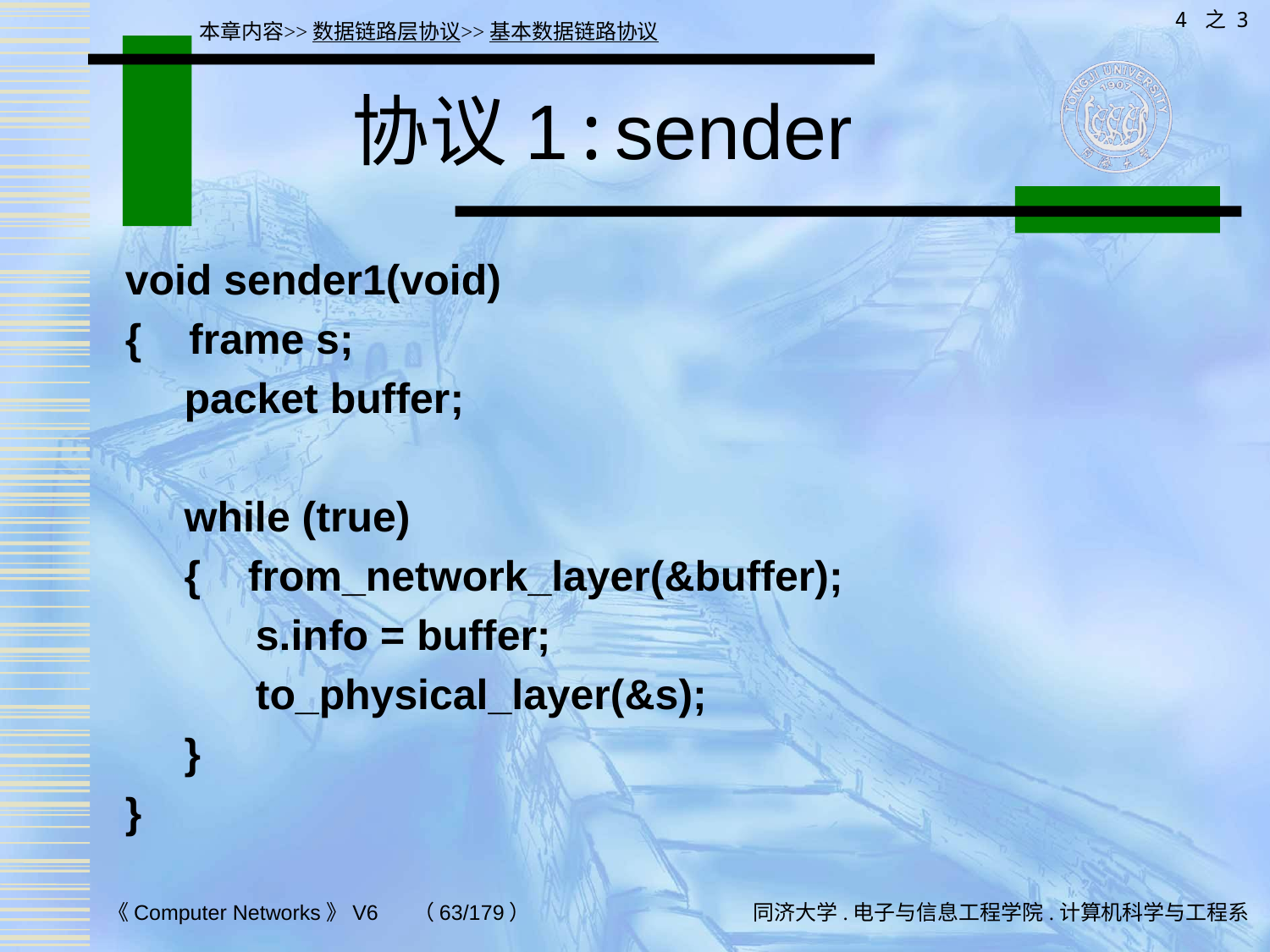

4 之 3
本章内容>>数据链路层协议>>基本数据链路协议
# 协议1:sender
void sender1(void)
{    frame s;
     packet buffer;

     while (true)
     {    from_network_layer(&buffer);
           s.info = buffer;
           to_physical_layer(&s);
     }
}